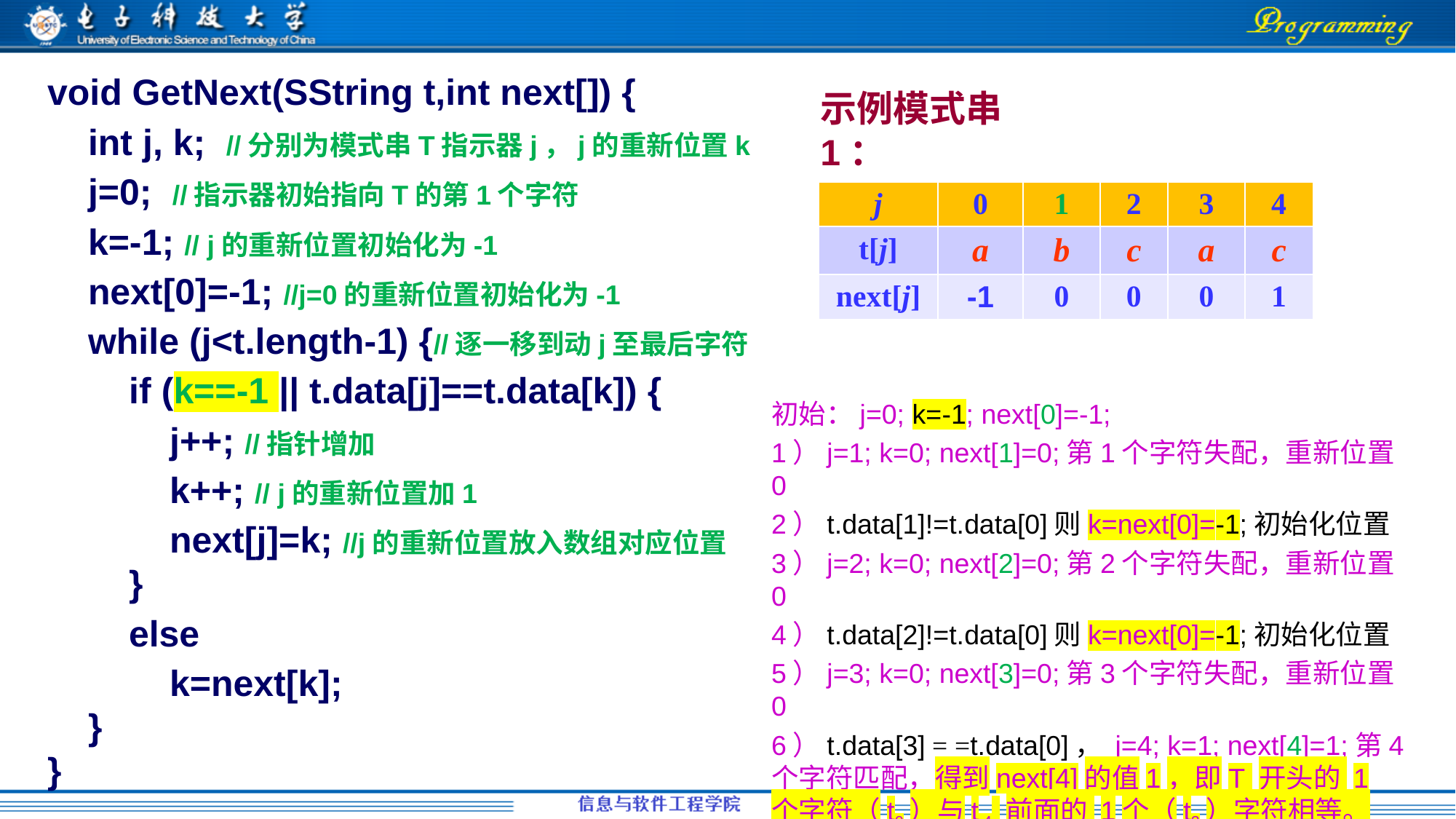

void GetNext(SString t,int next[]) {
    int j, k;  //分别为模式串T指示器j，j的重新位置k
    j=0;  //指示器初始指向T的第1个字符
    k=-1; // j的重新位置初始化为-1
    next[0]=-1; //j=0的重新位置初始化为-1
    while (j<t.length-1) {//逐一移到动j至最后字符
        if (k==-1 || t.data[j]==t.data[k]) {
            j++; //指针增加
            k++; // j的重新位置加1
            next[j]=k; //j的重新位置放入数组对应位置
        }
        else
            k=next[k];
    }
}

示例模式串1：
| j | 0 | 1 | 2 | 3 | 4 |
| --- | --- | --- | --- | --- | --- |
| t[j] | a | b | c | a | c |
| next[j] | -1 | 0 | 0 | 0 | 1 |
初始：j=0; k=-1; next[0]=-1;
1）j=1; k=0; next[1]=0;第1个字符失配，重新位置0
2）t.data[1]!=t.data[0]则k=next[0]=-1;初始化位置
3）j=2; k=0; next[2]=0;第2个字符失配，重新位置0
4）t.data[2]!=t.data[0]则k=next[0]=-1;初始化位置
5）j=3; k=0; next[3]=0;第3个字符失配，重新位置0
6）t.data[3] = =t.data[0]， j=4; k=1; next[4]=1;第4个字符匹配，得到next[4]的值1，即T 开头的 1 个字符（t0）与t 4 前面的 1个（t3）字符相等。